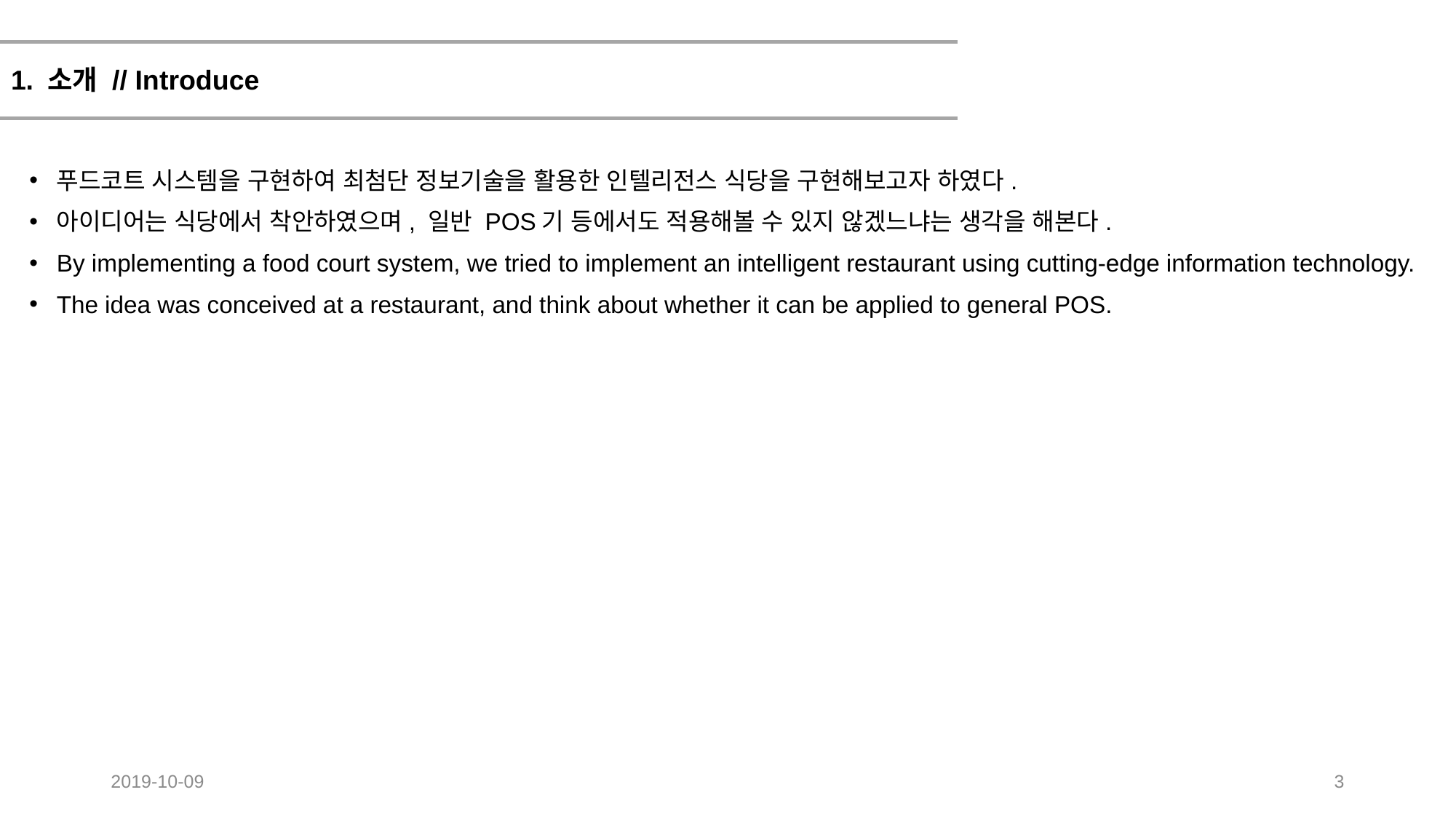

# 1. 소개 // Introduce
푸드코트 시스템을 구현하여 최첨단 정보기술을 활용한 인텔리전스 식당을 구현해보고자 하였다.
아이디어는 식당에서 착안하였으며, 일반 POS기 등에서도 적용해볼 수 있지 않겠느냐는 생각을 해본다.
By implementing a food court system, we tried to implement an intelligent restaurant using cutting-edge information technology.
The idea was conceived at a restaurant, and think about whether it can be applied to general POS.
2019-10-09
3